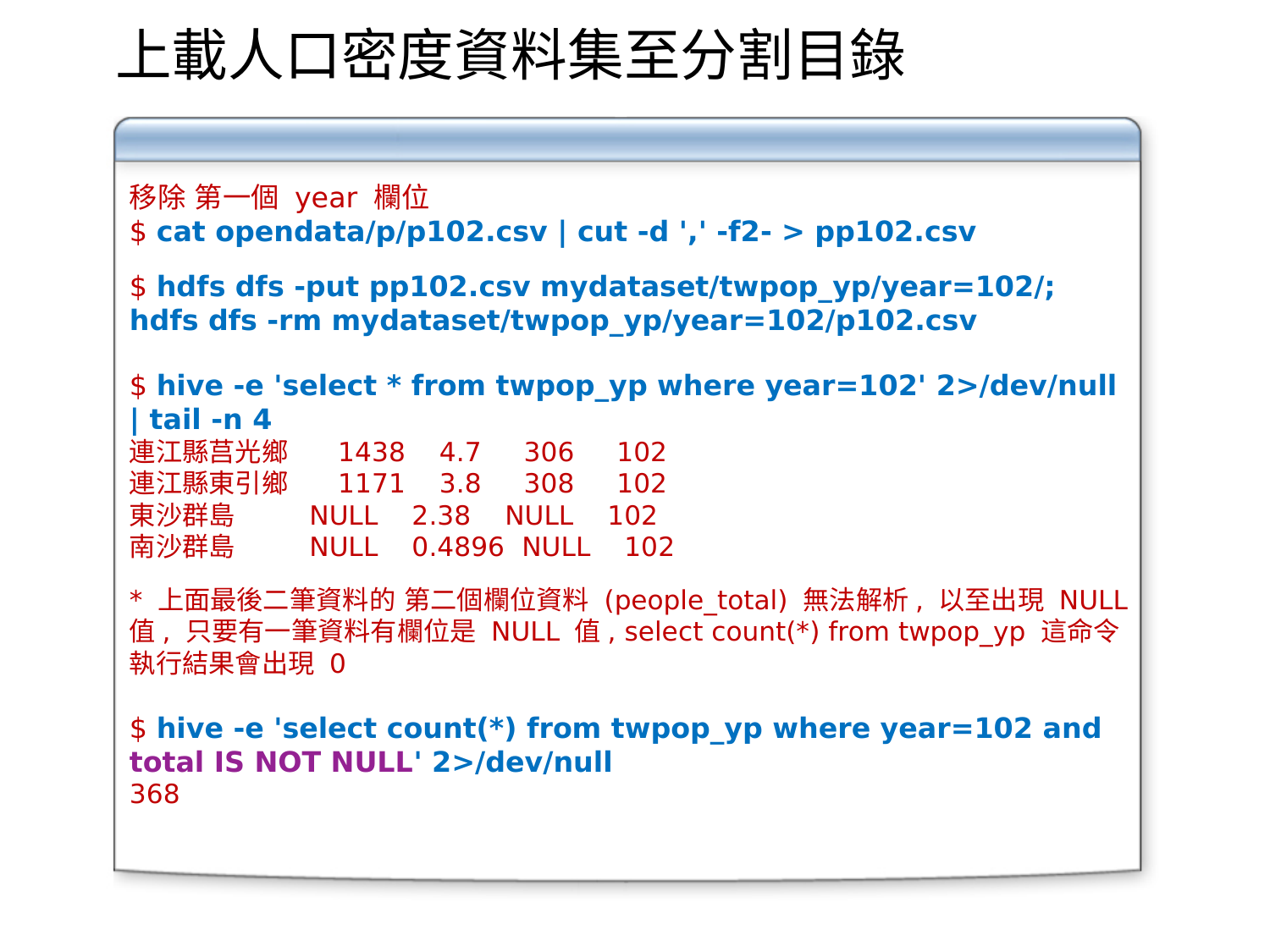

上載人口密度資料集至分割目錄
移除 第一個 year 欄位
$ cat opendata/p/p102.csv | cut -d ',' -f2- > pp102.csv

$ hdfs dfs -put pp102.csv mydataset/twpop_yp/year=102/; hdfs dfs -rm mydataset/twpop_yp/year=102/p102.csv

$ hive -e 'select * from twpop_yp where year=102' 2>/dev/null | tail -n 4
連江縣莒光鄉　  1438    4.7     306     102
連江縣東引鄉　  1171    3.8     308     102
東沙群島        NULL    2.38    NULL    102
南沙群島        NULL    0.4896  NULL    102

* 上面最後二筆資料的 第二個欄位資料 (people_total) 無法解析, 以至出現 NULL 值, 只要有一筆資料有欄位是 NULL 值, select count(*) from twpop_yp 這命令執行結果會出現 0

$ hive -e 'select count(*) from twpop_yp where year=102 and total IS NOT NULL' 2>/dev/null
368